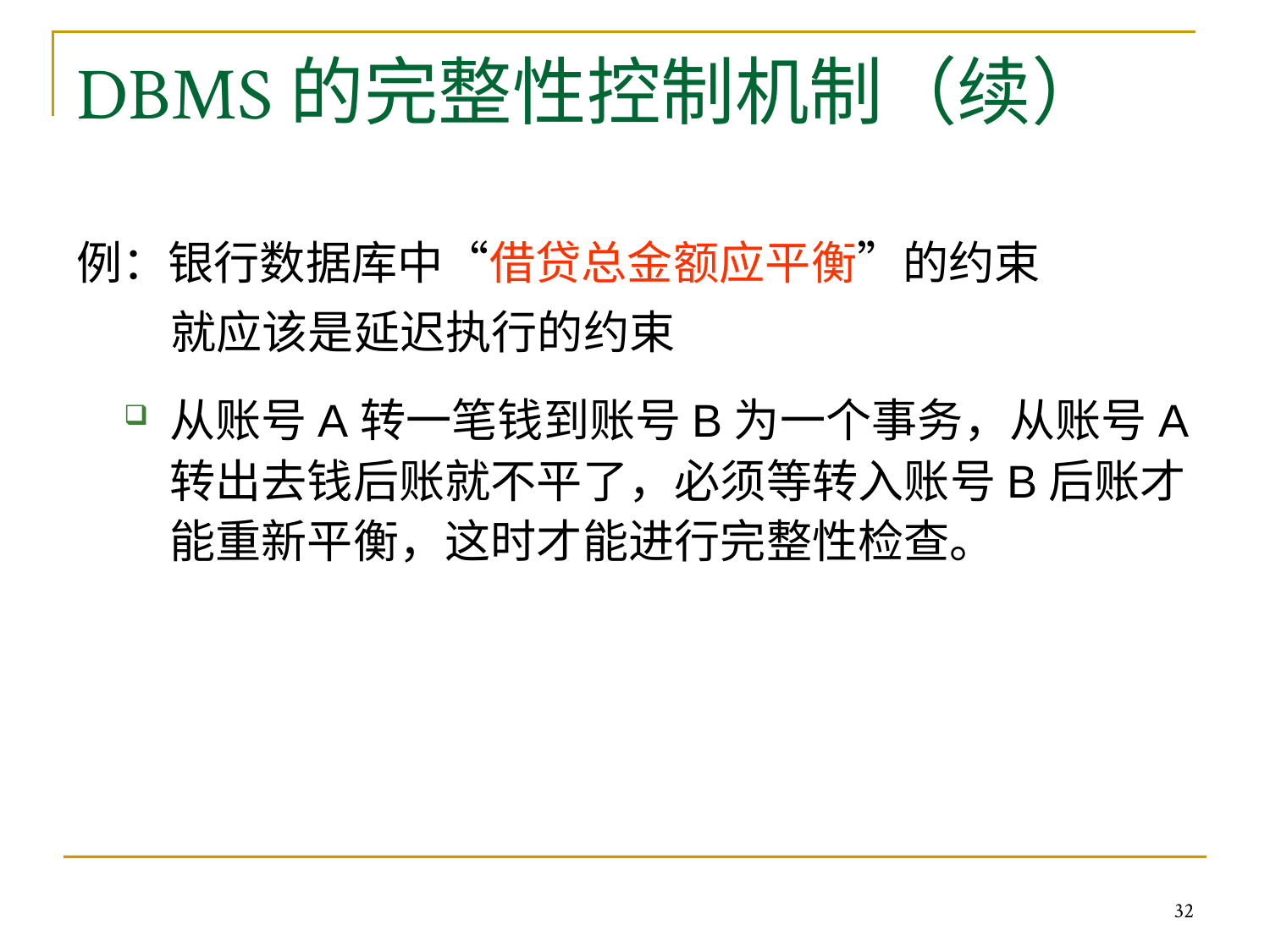

# DBMS的完整性控制机制（续）
例：银行数据库中“借贷总金额应平衡”的约束
        就应该是延迟执行的约束
从账号A转一笔钱到账号B为一个事务，从账号A转出去钱后账就不平了，必须等转入账号B后账才能重新平衡，这时才能进行完整性检查。
32